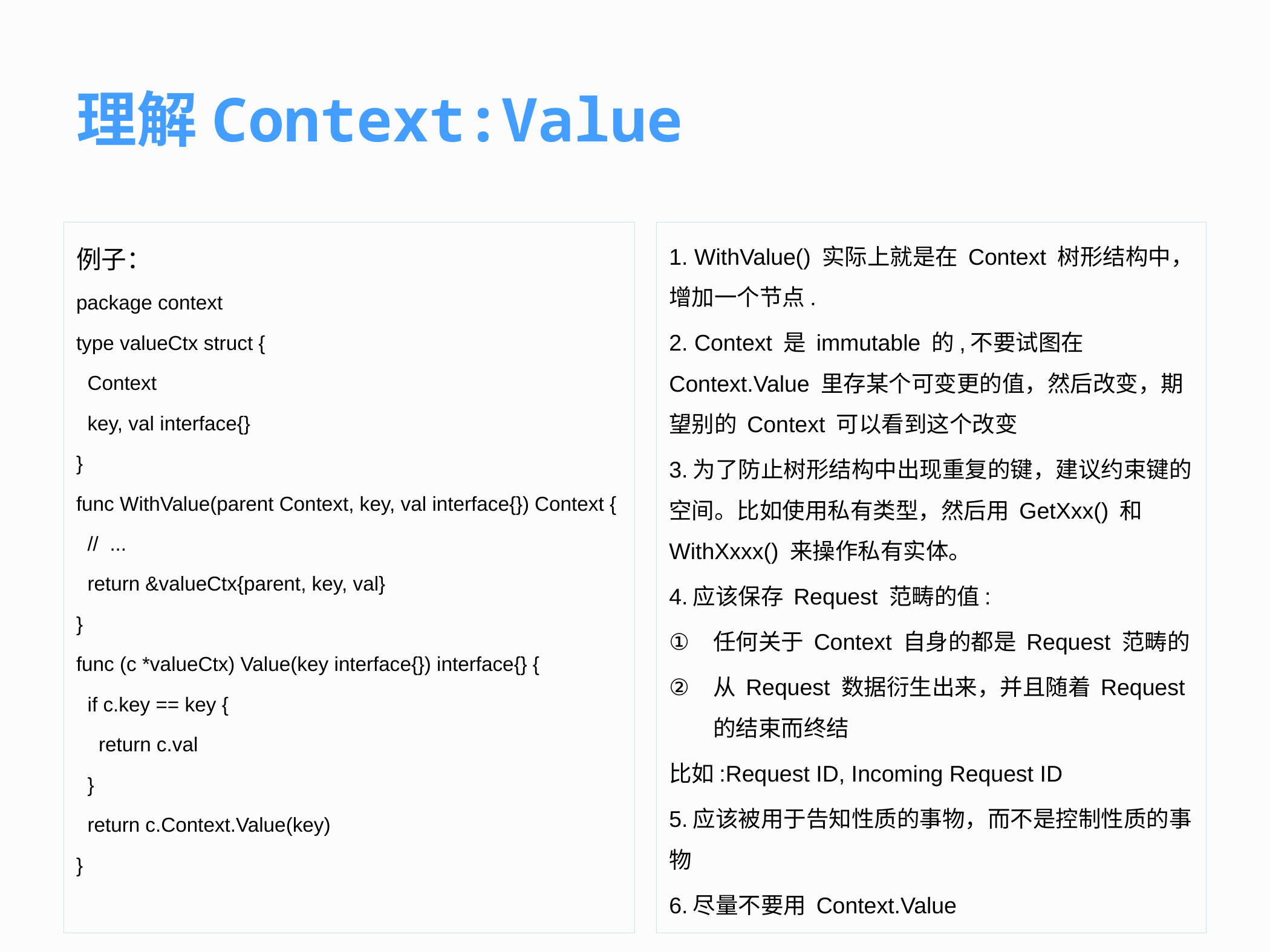

# 理解Context:Value
例子：
package context
type valueCtx struct {
  Context
  key, val interface{}
}
func WithValue(parent Context, key, val interface{}) Context {
  //  ...
  return &valueCtx{parent, key, val}
}
func (c *valueCtx) Value(key interface{}) interface{} {
  if c.key == key {
    return c.val
  }
  return c.Context.Value(key)
}
1. WithValue() 实际上就是在 Context 树形结构中，增加一个节点.
2. Context 是 immutable 的,不要试图在 Context.Value 里存某个可变更的值，然后改变，期望别的 Context 可以看到这个改变
3.为了防止树形结构中出现重复的键，建议约束键的空间。比如使用私有类型，然后用 GetXxx() 和 WithXxxx() 来操作私有实体。
4.应该保存 Request 范畴的值:
任何关于 Context 自身的都是 Request 范畴的
从 Request 数据衍生出来，并且随着 Request 的结束而终结
比如:Request ID, Incoming Request ID
5.应该被用于告知性质的事物，而不是控制性质的事物
6.尽量不要用 Context.Value